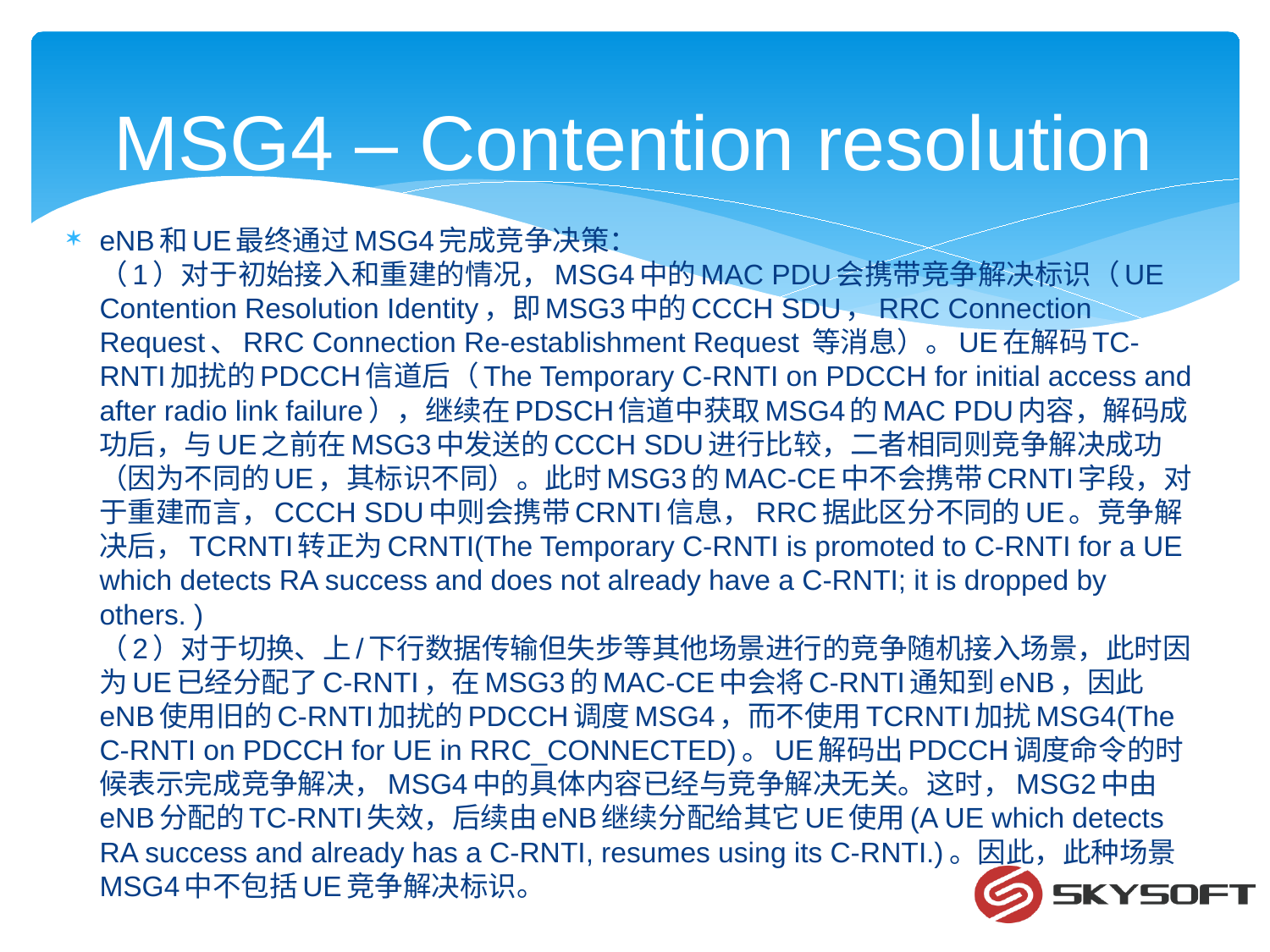

# MSG4 – Contention resolution
eNB和UE最终通过MSG4完成竞争决策：
（1）对于初始接入和重建的情况，MSG4中的MAC PDU会携带竞争解决标识（UE Contention Resolution Identity，即MSG3中的CCCH SDU，RRC Connection Request、RRC Connection Re-establishment Request 等消息）。UE在解码TC-RNTI加扰的PDCCH信道后（The Temporary C-RNTI on PDCCH for initial access and after radio link failure），继续在PDSCH信道中获取MSG4的MAC PDU内容，解码成功后，与UE之前在MSG3中发送的CCCH SDU进行比较，二者相同则竞争解决成功（因为不同的UE，其标识不同）。此时MSG3的MAC-CE中不会携带CRNTI字段，对于重建而言，CCCH SDU中则会携带CRNTI信息，RRC据此区分不同的UE。竞争解决后，TCRNTI转正为CRNTI(The Temporary C-RNTI is promoted to C-RNTI for a UE which detects RA success and does not already have a C-RNTI; it is dropped by others. )
（2）对于切换、上/下行数据传输但失步等其他场景进行的竞争随机接入场景，此时因为UE已经分配了C-RNTI，在MSG3的MAC-CE中会将C-RNTI通知到eNB，因此eNB使用旧的C-RNTI加扰的PDCCH调度MSG4，而不使用TCRNTI加扰MSG4(The C-RNTI on PDCCH for UE in RRC_CONNECTED)。UE解码出PDCCH调度命令的时候表示完成竞争解决，MSG4中的具体内容已经与竞争解决无关。这时，MSG2中由eNB分配的TC-RNTI失效，后续由eNB继续分配给其它UE使用(A UE which detects RA success and already has a C-RNTI, resumes using its C-RNTI.)。因此，此种场景MSG4中不包括UE竞争解决标识。